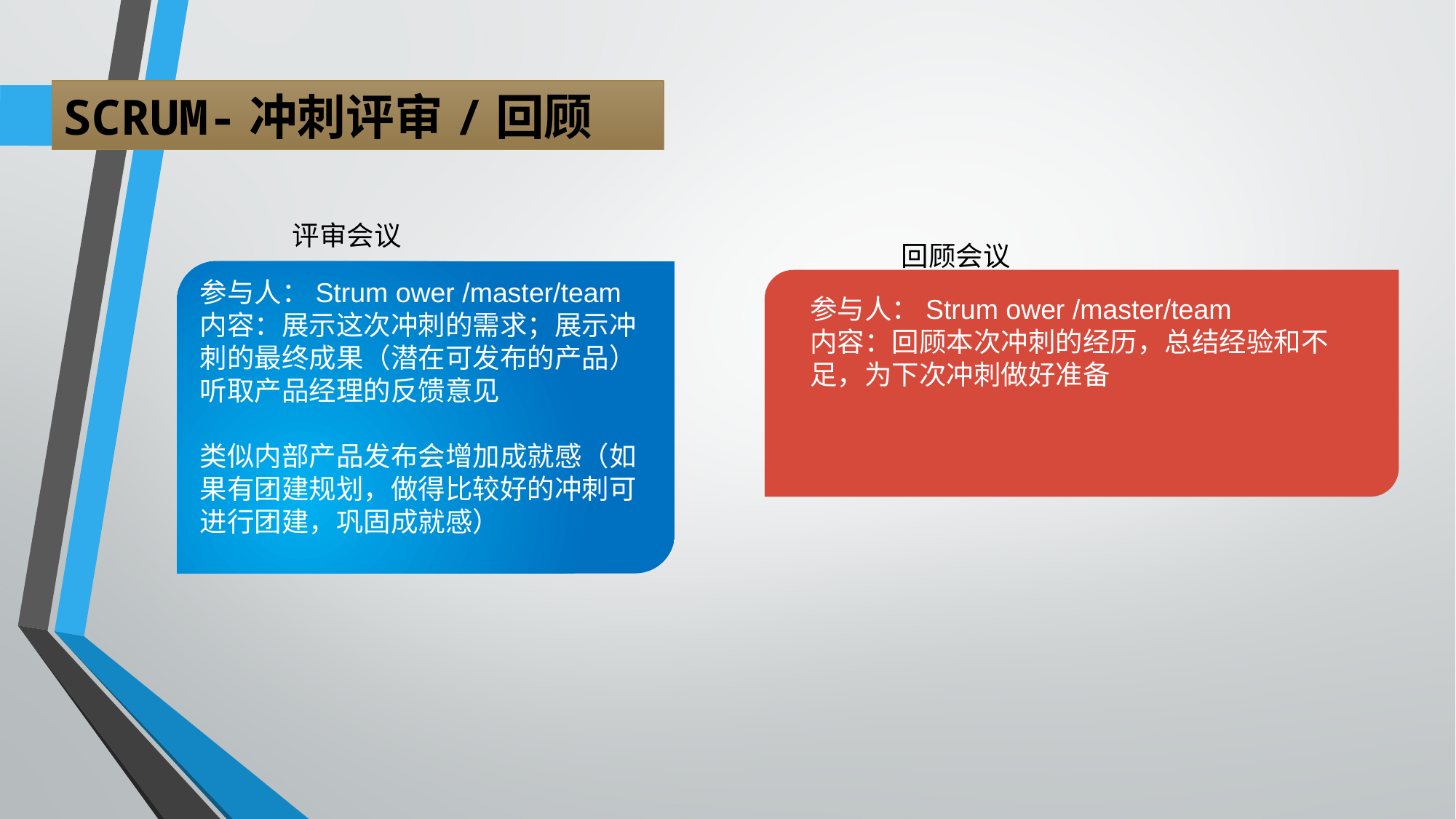

SCRUM-冲刺评审/回顾

评审会议
回顾会议

参与人：Strum ower /master/team
内容：展示这次冲刺的需求；展示冲刺的最终成果（潜在可发布的产品）
听取产品经理的反馈意见

类似内部产品发布会增加成就感（如果有团建规划，做得比较好的冲刺可进行团建，巩固成就感）

参与人：Strum ower /master/team
内容：回顾本次冲刺的经历，总结经验和不足，为下次冲刺做好准备